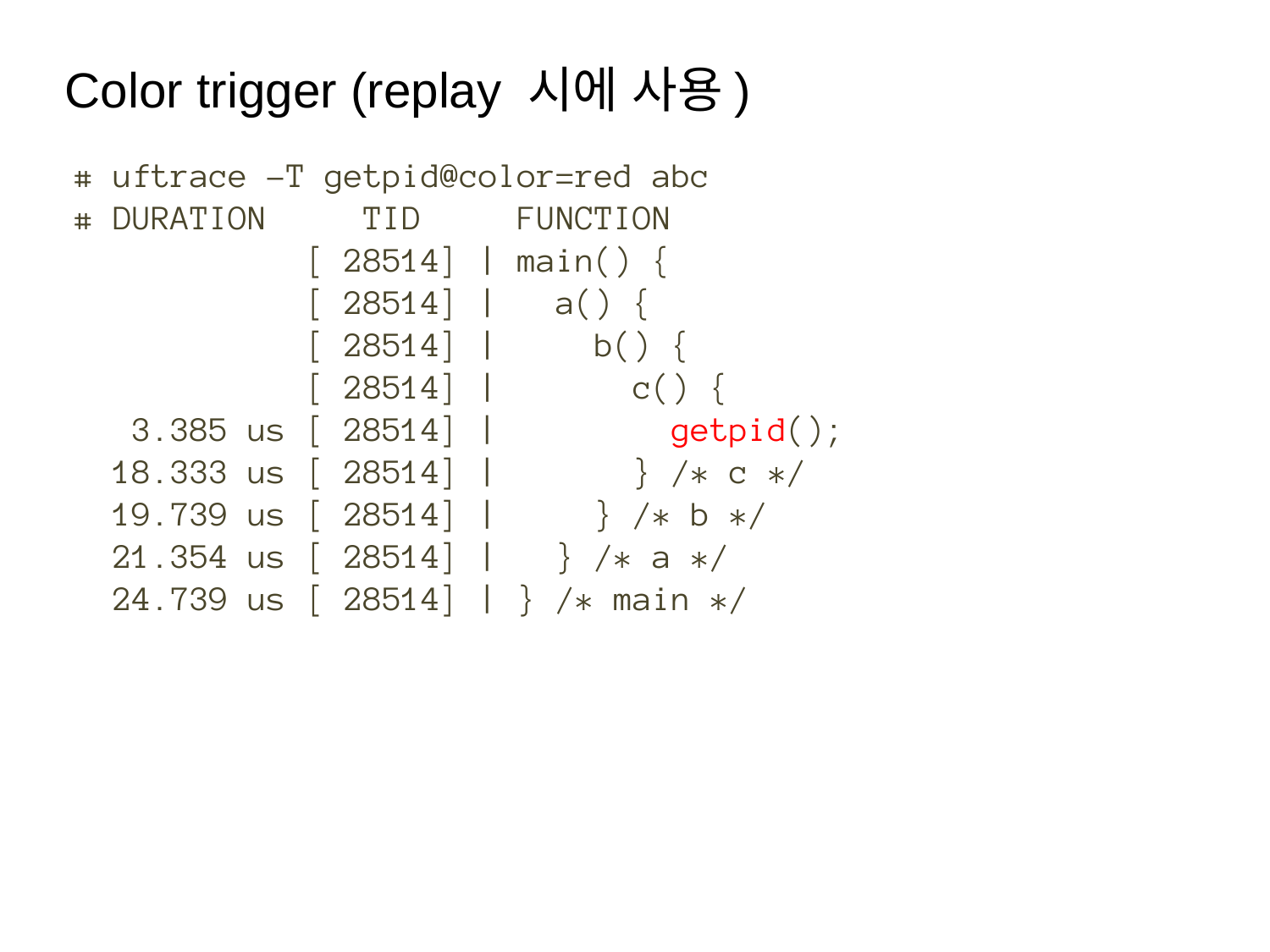

Color trigger (replay 시에 사용)
# uftrace -T getpid@color=red abc
# DURATION     TID     FUNCTION
            [ 28514] | main() {
            [ 28514] |   a() {
            [ 28514] |     b() {
            [ 28514] |       c() {
   3.385 us [ 28514] |         getpid();
  18.333 us [ 28514] |       } /* c */
  19.739 us [ 28514] |     } /* b */
  21.354 us [ 28514] |   } /* a */
  24.739 us [ 28514] | } /* main */